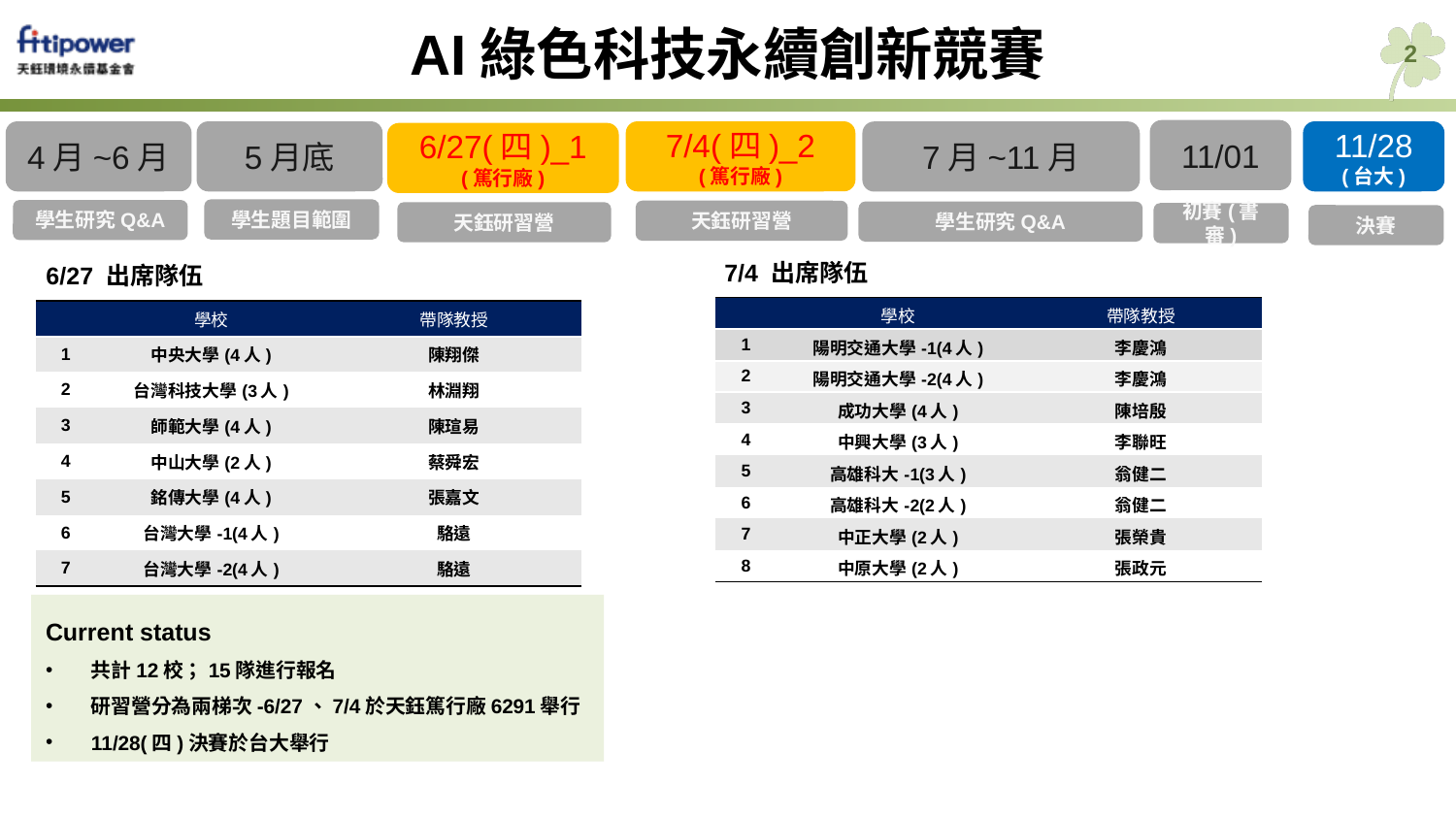

# AI綠色科技永續創新競賽
2
11/01
4月~6月
5月底
11/28
(台大)
7月~11月
6/27(四)_1
(篤行廠)
學生題目範圍
學生研究Q&A
學生研究Q&A
天鈺研習營
初賽(書審)
決賽
7/4(四)_2
(篤行廠)
天鈺研習營
7/4 出席隊伍
6/27 出席隊伍
|  | 學校 | 帶隊教授 |
| --- | --- | --- |
| 1 | 陽明交通大學-1(4人) | 李慶鴻 |
| 2 | 陽明交通大學-2(4人) | 李慶鴻 |
| 3 | 成功大學(4人) | 陳培殷 |
| 4 | 中興大學(3人) | 李聯旺 |
| 5 | 高雄科大-1(3人) | 翁健二 |
| 6 | 高雄科大-2(2人) | 翁健二 |
| 7 | 中正大學(2人) | 張榮貴 |
| 8 | 中原大學(2人) | 張政元 |
|  | 學校 | 帶隊教授 |
| --- | --- | --- |
| 1 | 中央大學(4人) | 陳翔傑 |
| 2 | 台灣科技大學(3人) | 林淵翔 |
| 3 | 師範大學(4人) | 陳瑄易 |
| 4 | 中山大學(2人) | 蔡舜宏 |
| 5 | 銘傳大學(4人) | 張嘉文 |
| 6 | 台灣大學-1(4人) | 駱遠 |
| 7 | 台灣大學-2(4人) | 駱遠 |
Current status
共計12校；15隊進行報名
研習營分為兩梯次-6/27、7/4於天鈺篤行廠6291舉行
11/28(四)決賽於台大舉行